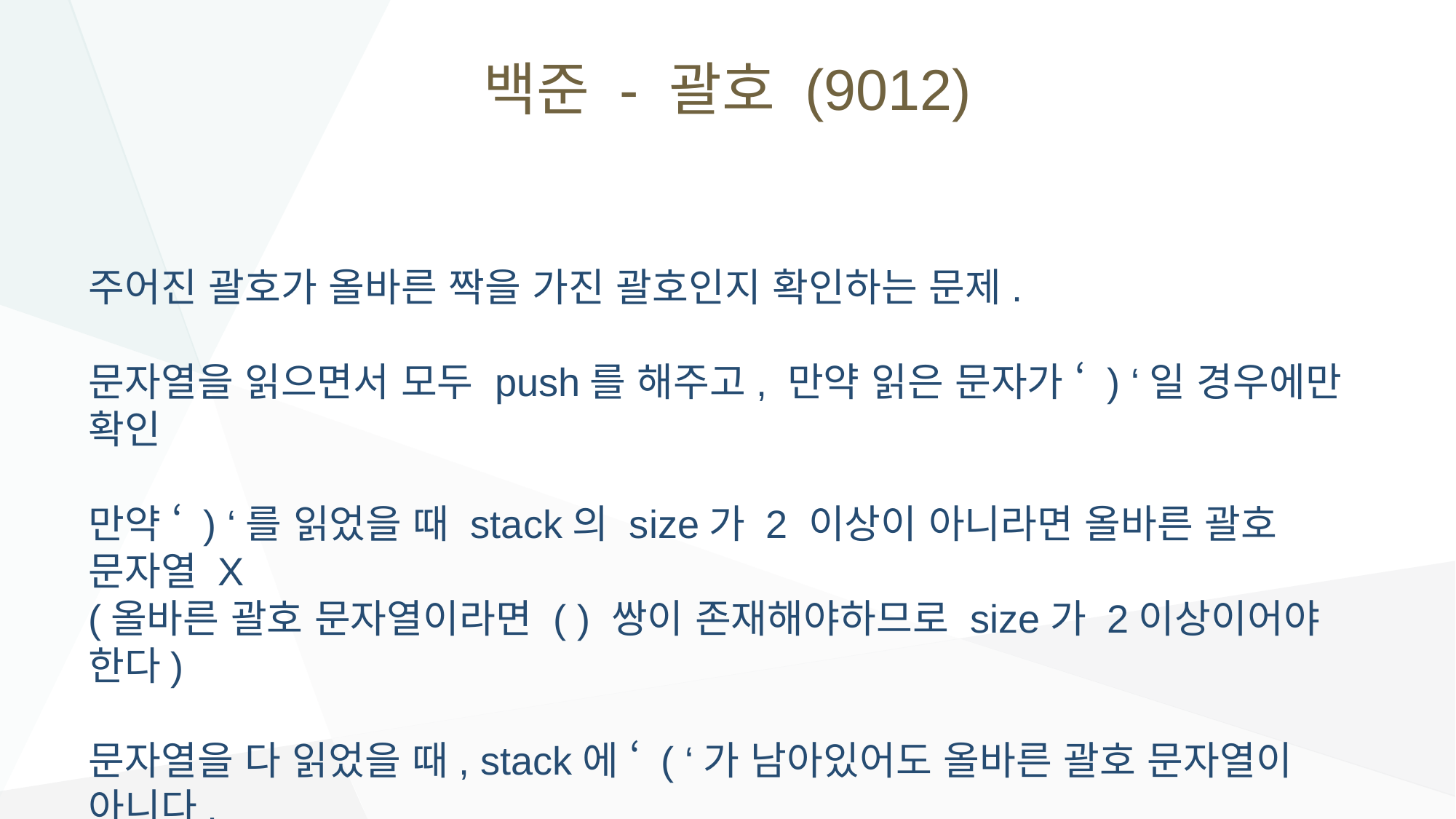

# 백준 - 괄호 (9012)
주어진 괄호가 올바른 짝을 가진 괄호인지 확인하는 문제.

문자열을 읽으면서 모두 push를 해주고, 만약 읽은 문자가 ‘ ) ‘일 경우에만 확인

만약 ‘ ) ‘를 읽었을 때 stack의 size가 2 이상이 아니라면 올바른 괄호 문자열 X
(올바른 괄호 문자열이라면 ( ) 쌍이 존재해야하므로 size가 2이상이어야 한다)

문자열을 다 읽었을 때, stack에 ‘ ( ‘가 남아있어도 올바른 괄호 문자열이 아니다.